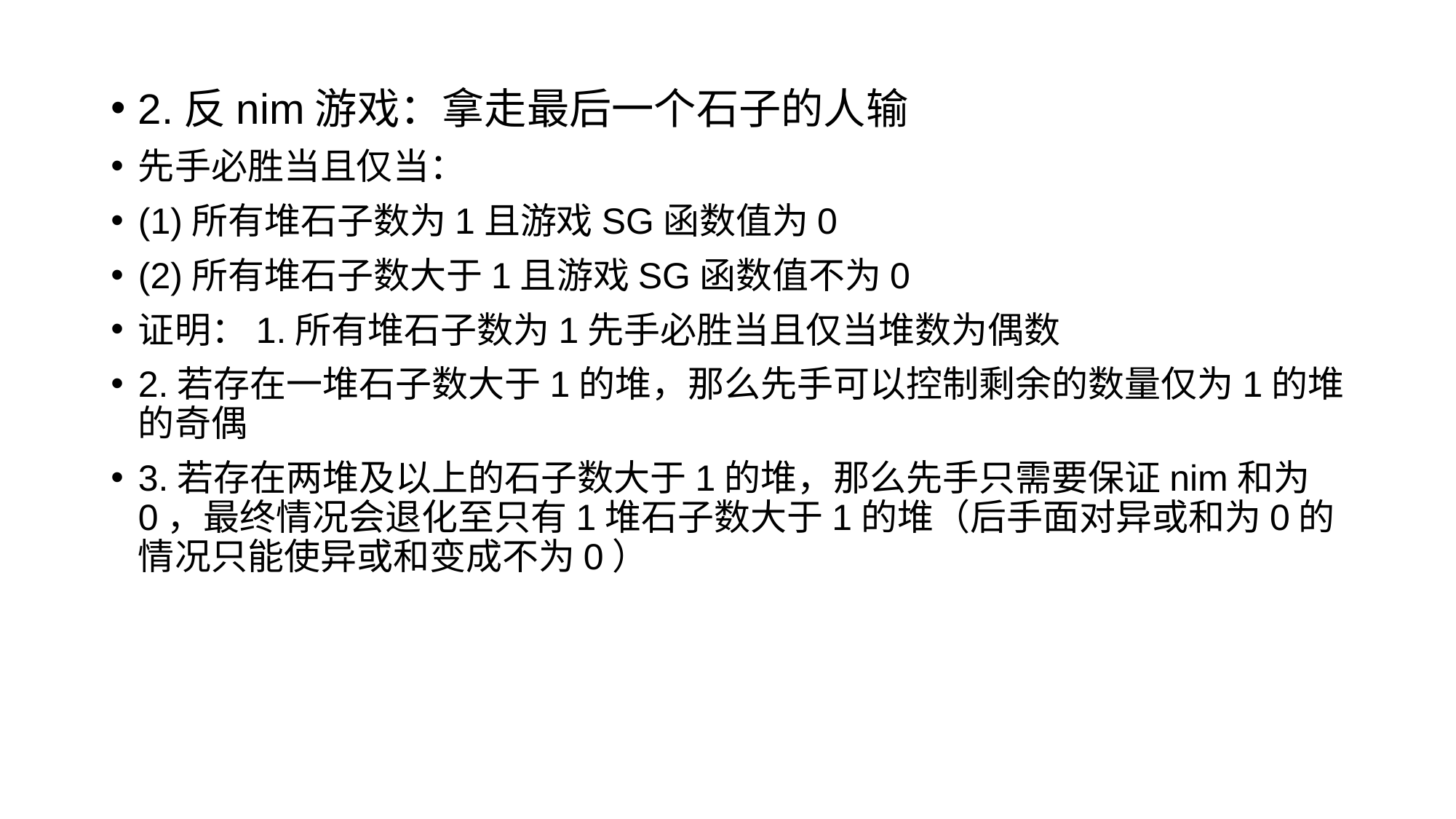

2.反nim游戏：拿走最后一个石子的人输
先手必胜当且仅当：
(1)所有堆石子数为1且游戏SG函数值为0
(2)所有堆石子数大于1且游戏SG函数值不为0
证明：1.所有堆石子数为1先手必胜当且仅当堆数为偶数
2.若存在一堆石子数大于1的堆，那么先手可以控制剩余的数量仅为1的堆的奇偶
3.若存在两堆及以上的石子数大于1的堆，那么先手只需要保证nim和为0，最终情况会退化至只有1堆石子数大于1的堆（后手面对异或和为0的情况只能使异或和变成不为0）